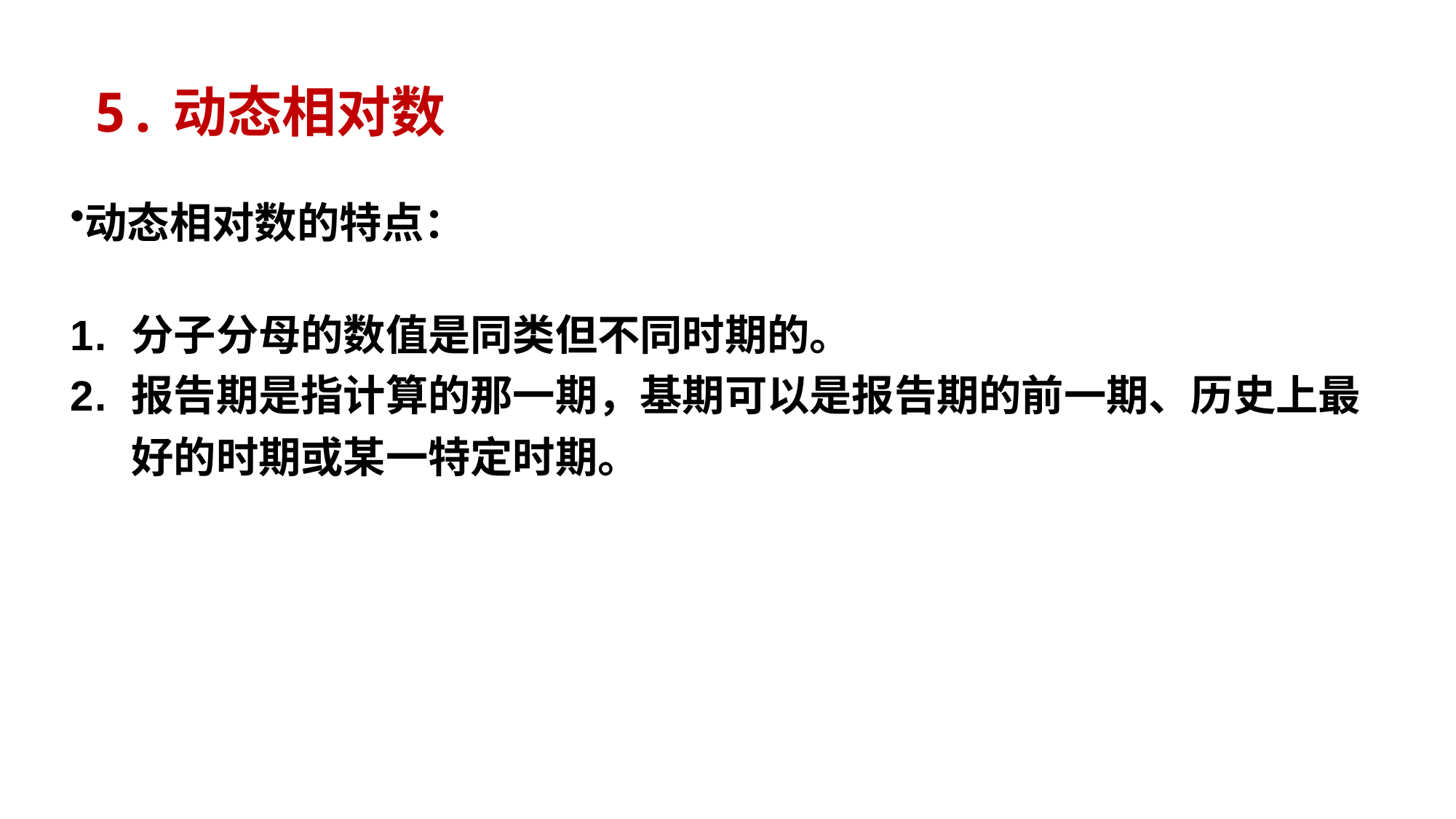

5.动态相对数
动态相对数的特点：
分子分母的数值是同类但不同时期的。
报告期是指计算的那一期，基期可以是报告期的前一期、历史上最好的时期或某一特定时期。